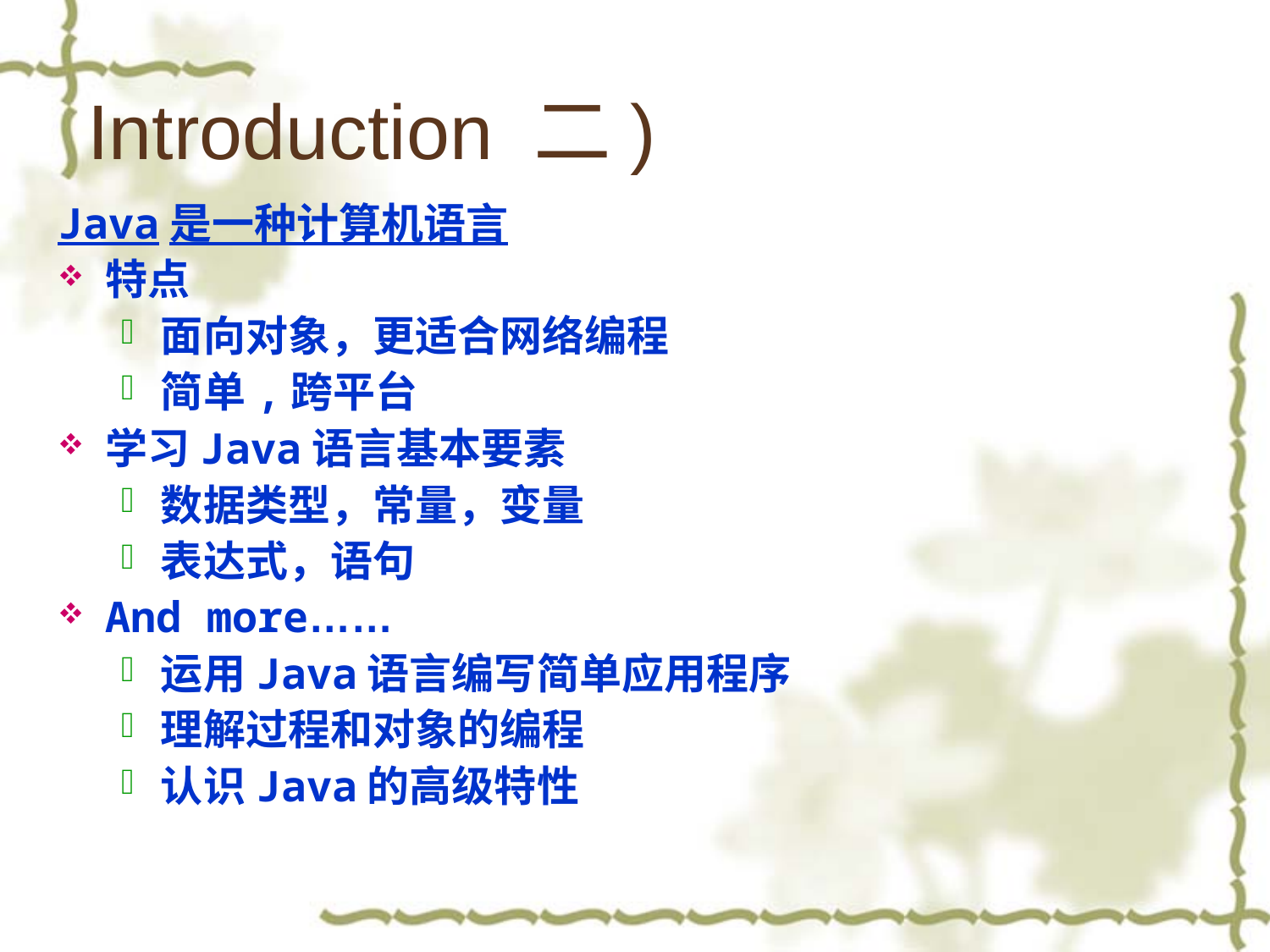

# Introduction 二)
Java是一种计算机语言
特点
面向对象，更适合网络编程
简单,跨平台
学习Java语言基本要素
数据类型，常量，变量
表达式，语句
And more……
运用Java语言编写简单应用程序
理解过程和对象的编程
认识Java的高级特性